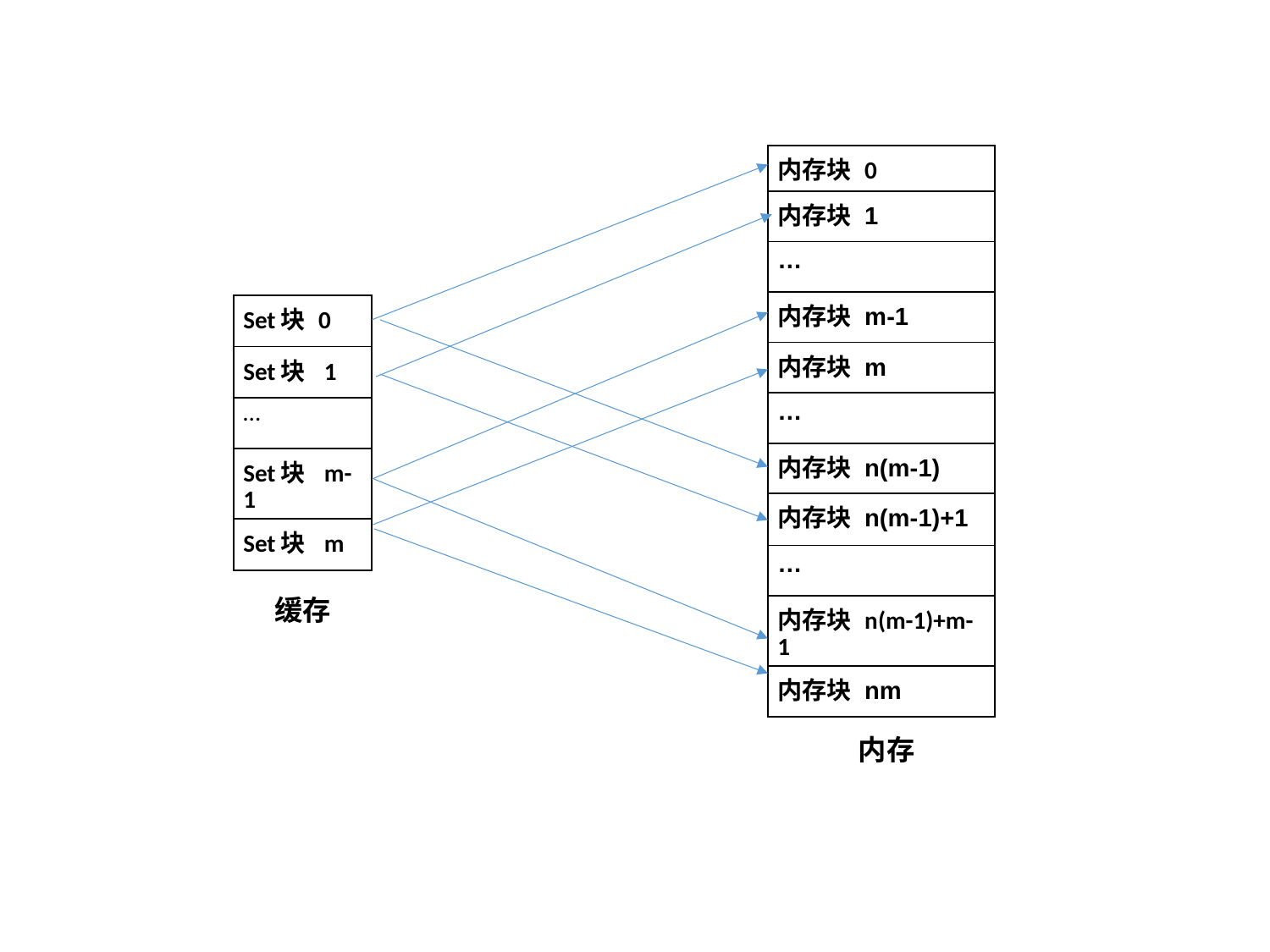

| 内存块 0 |
| --- |
| 内存块 1 |
| … |
| 内存块 m-1 |
| 内存块 m |
| … |
| 内存块 n(m-1) |
| 内存块 n(m-1)+1 |
| … |
| 内存块 n(m-1)+m-1 |
| 内存块 nm |
| Set块 0 |
| --- |
| Set块 1 |
| … |
| Set块 m-1 |
| Set块 m |
缓存
内存